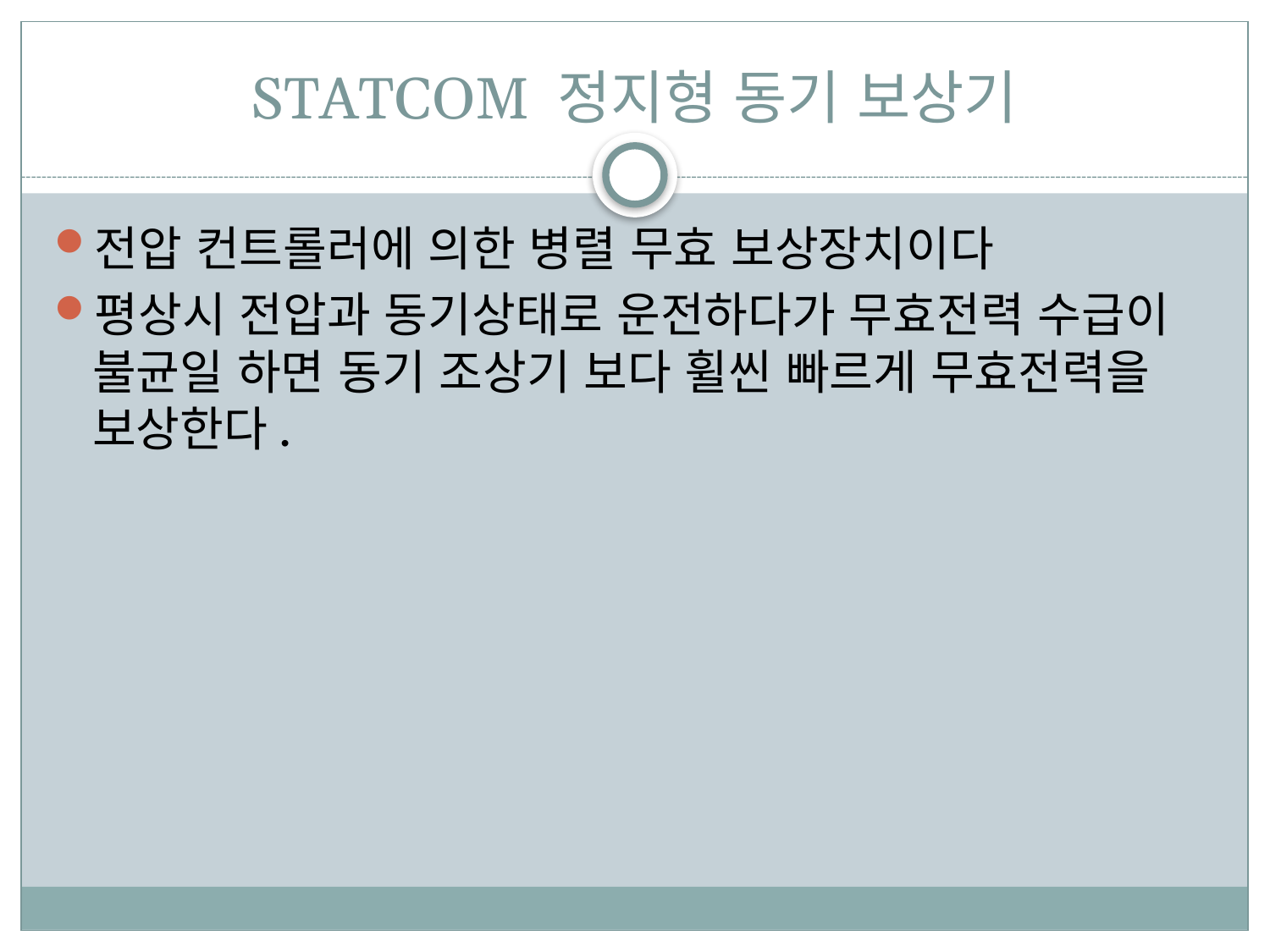

# STATCOM 정지형 동기 보상기
전압 컨트롤러에 의한 병렬 무효 보상장치이다
평상시 전압과 동기상태로 운전하다가 무효전력 수급이 불균일 하면 동기 조상기 보다 휠씬 빠르게 무효전력을 보상한다.